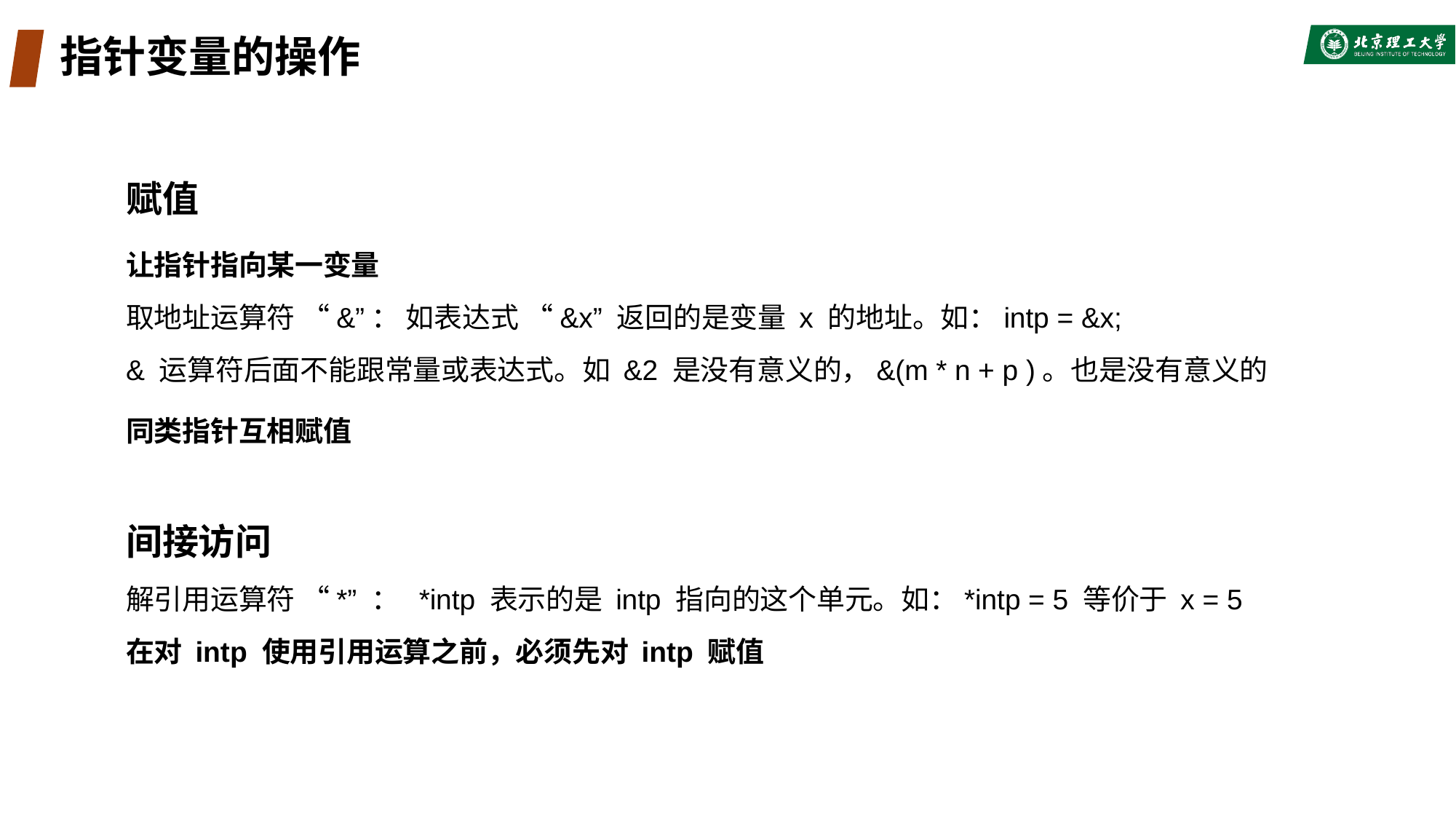

# 指针变量的操作
赋值
让指针指向某一变量
取地址运算符 “&”： 如表达式 “&x” 返回的是变量 x 的地址。如：intp = &x;
& 运算符后面不能跟常量或表达式。如 &2 是没有意义的，&(m * n + p )。也是没有意义的
同类指针互相赋值

间接访问
解引用运算符 “*” ：  *intp 表示的是 intp 指向的这个单元。如：*intp = 5 等价于 x = 5
在对 intp 使用引用运算之前，必须先对 intp 赋值